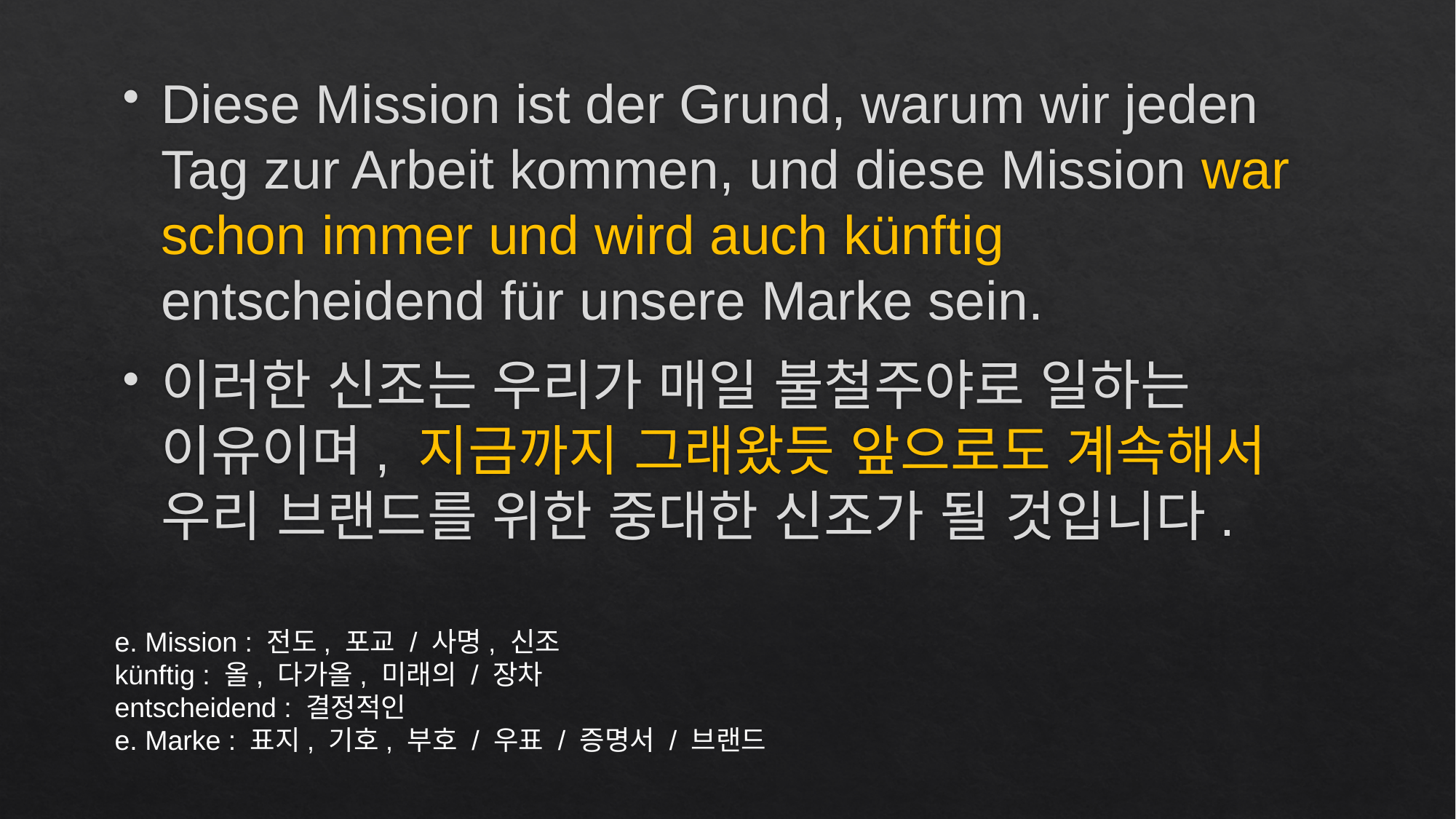

Diese Mission ist der Grund, warum wir jeden Tag zur Arbeit kommen, und diese Mission war schon immer und wird auch künftig entscheidend für unsere Marke sein.
이러한 신조는 우리가 매일 불철주야로 일하는 이유이며, 지금까지 그래왔듯 앞으로도 계속해서 우리 브랜드를 위한 중대한 신조가 될 것입니다.

e. Mission : 전도, 포교 / 사명, 신조
künftig : 올, 다가올, 미래의 / 장차
entscheidend : 결정적인
e. Marke : 표지, 기호, 부호 / 우표 / 증명서 / 브랜드